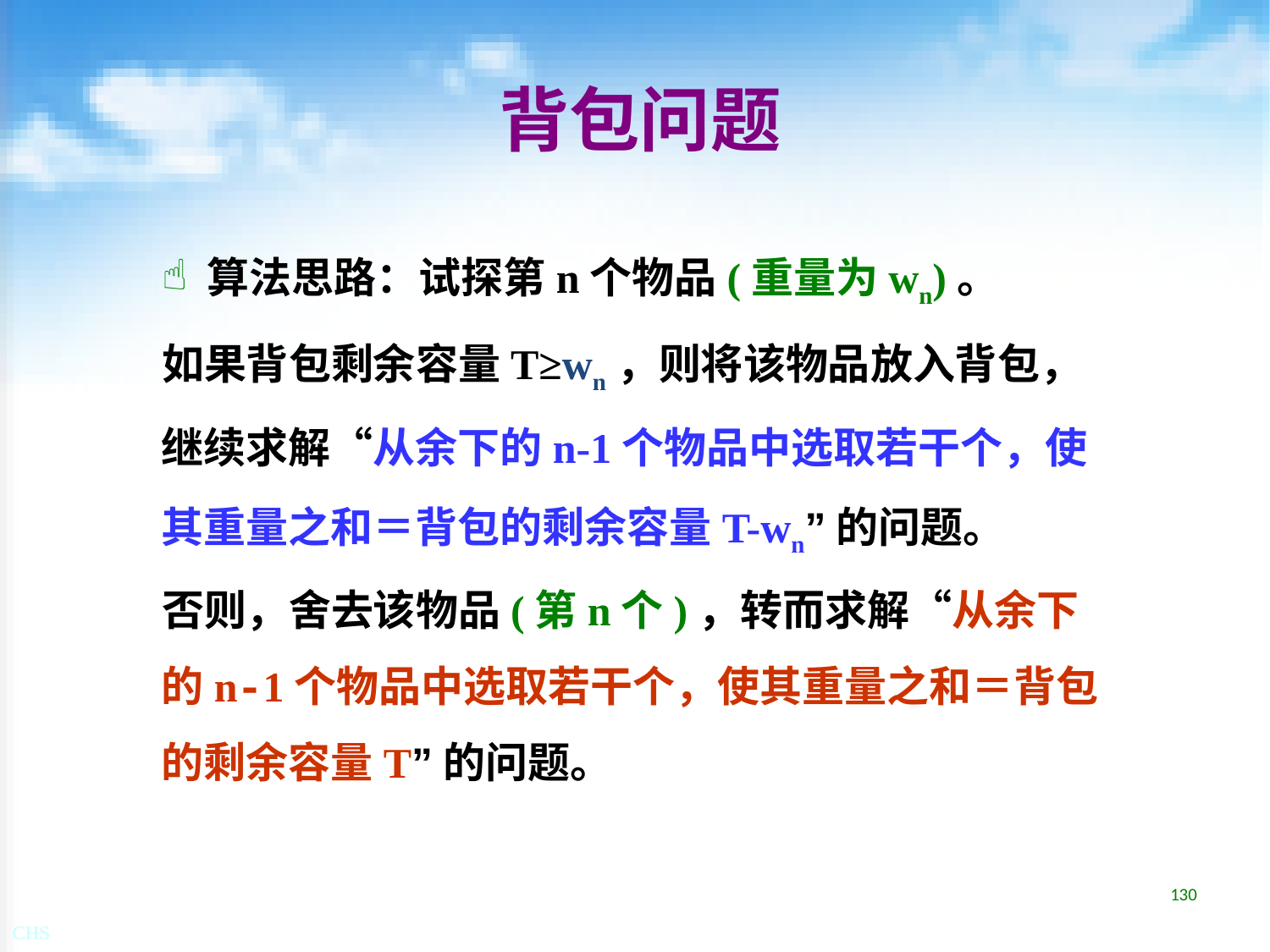

# 背包问题
 算法思路：试探第n个物品(重量为wn)。
如果背包剩余容量T≥wn，则将该物品放入背包，继续求解“从余下的n-1个物品中选取若干个，使其重量之和＝背包的剩余容量T-wn”的问题。
否则，舍去该物品(第n个)，转而求解“从余下的n-1个物品中选取若干个，使其重量之和＝背包的剩余容量T”的问题。
130